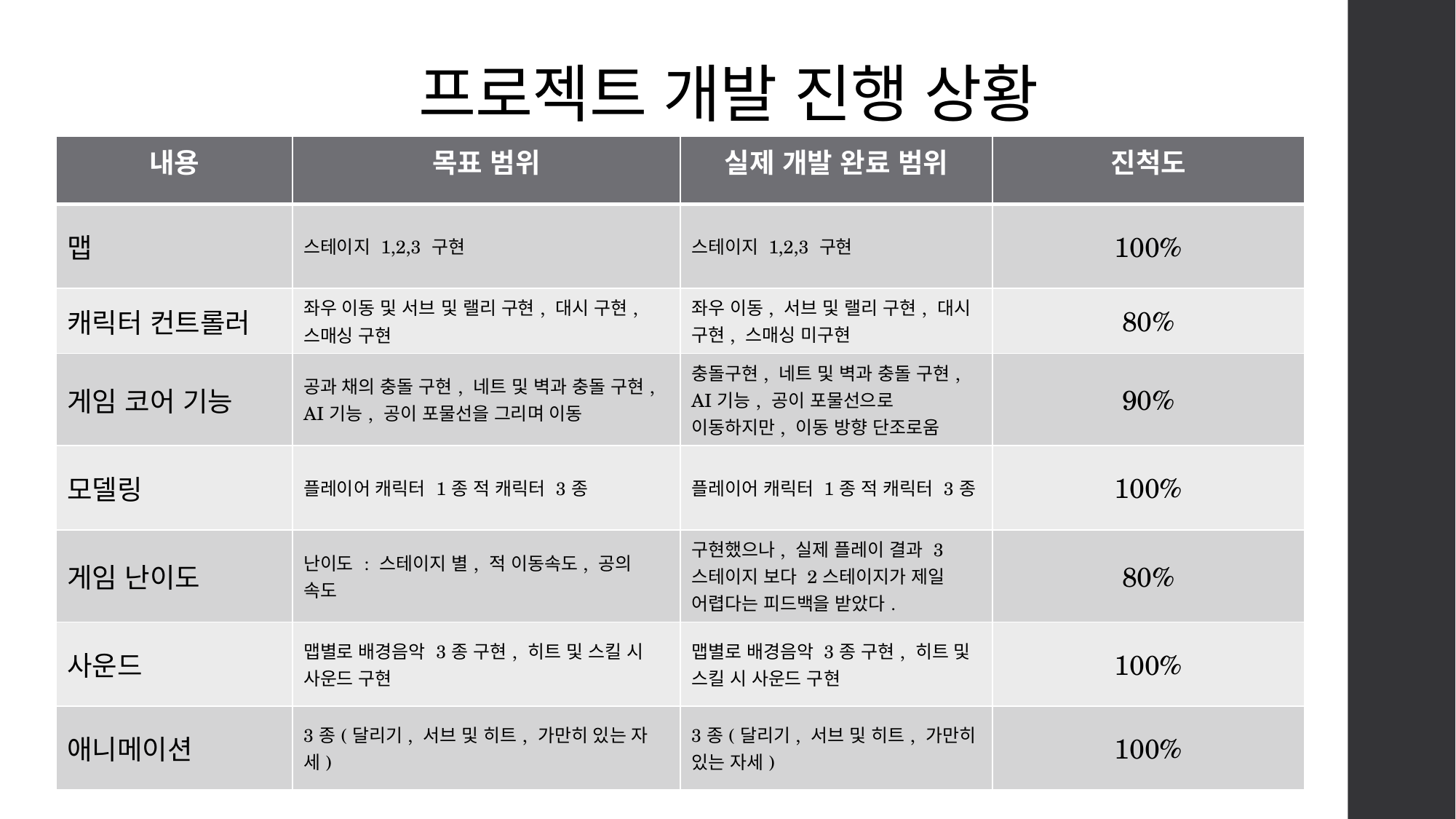

# 프로젝트 개발 진행 상황
| 내용 | 목표 범위 | 실제 개발 완료 범위 | 진척도 |
| --- | --- | --- | --- |
| 맵 | 스테이지 1,2,3 구현 | 스테이지 1,2,3 구현 | 100% |
| 캐릭터 컨트롤러 | 좌우 이동 및 서브 및 랠리 구현, 대시 구현, 스매싱 구현 | 좌우 이동, 서브 및 랠리 구현, 대시 구현, 스매싱 미구현 | 80% |
| 게임 코어 기능 | 공과 채의 충돌 구현, 네트 및 벽과 충돌 구현, AI기능, 공이 포물선을 그리며 이동 | 충돌구현, 네트 및 벽과 충돌 구현, AI기능, 공이 포물선으로 이동하지만, 이동 방향 단조로움 | 90% |
| 모델링 | 플레이어 캐릭터 1종 적 캐릭터 3종 | 플레이어 캐릭터 1종 적 캐릭터 3종 | 100% |
| 게임 난이도 | 난이도 : 스테이지 별, 적 이동속도, 공의 속도 | 구현했으나, 실제 플레이 결과 3스테이지 보다 2스테이지가 제일 어렵다는 피드백을 받았다. | 80% |
| 사운드 | 맵별로 배경음악 3종 구현, 히트 및 스킬 시 사운드 구현 | 맵별로 배경음악 3종 구현, 히트 및 스킬 시 사운드 구현 | 100% |
| 애니메이션 | 3종(달리기, 서브 및 히트, 가만히 있는 자세) | 3종(달리기, 서브 및 히트, 가만히 있는 자세) | 100% |